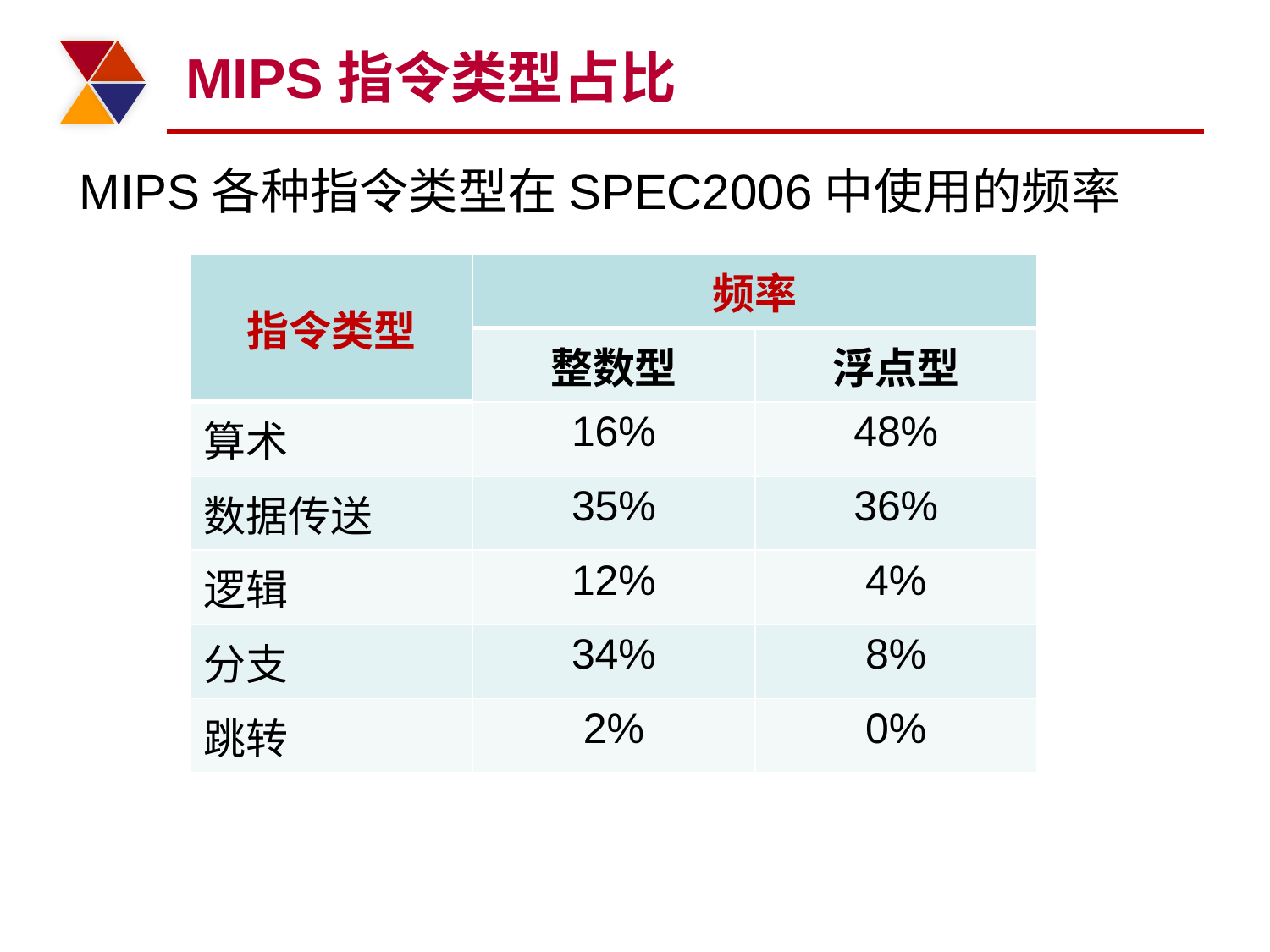

# MIPS指令类型占比
MIPS各种指令类型在SPEC2006中使用的频率
| 指令类型 | 频率 |  |
| --- | --- | --- |
|  | 整数型 | 浮点型 |
| 算术 | 16% | 48% |
| 数据传送 | 35% | 36% |
| 逻辑 | 12% | 4% |
| 分支 | 34% | 8% |
| 跳转 | 2% | 0% |